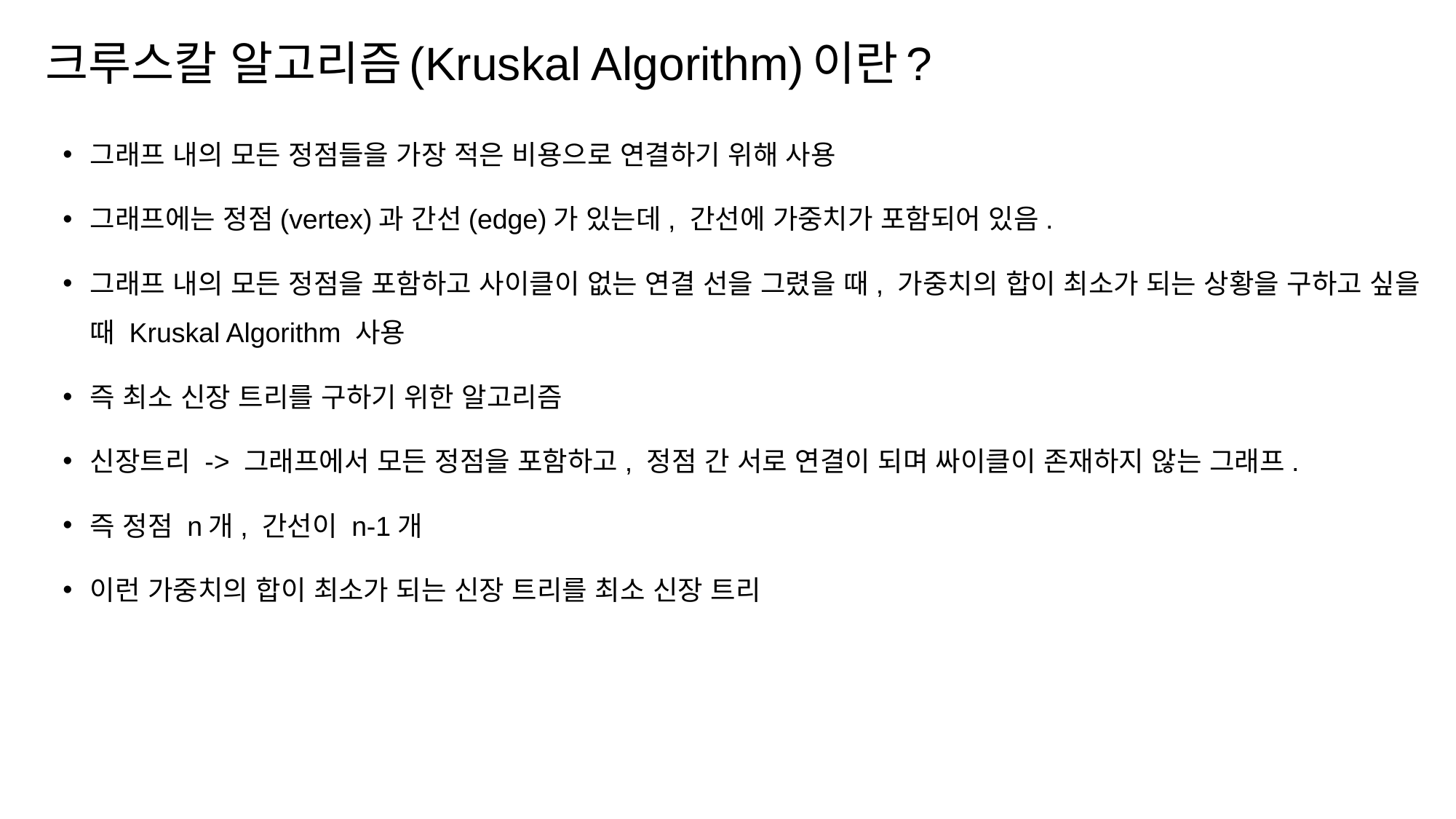

# 크루스칼 알고리즘(Kruskal Algorithm)이란?
그래프 내의 모든 정점들을 가장 적은 비용으로 연결하기 위해 사용
그래프에는 정점(vertex)과 간선(edge)가 있는데, 간선에 가중치가 포함되어 있음.
그래프 내의 모든 정점을 포함하고 사이클이 없는 연결 선을 그렸을 때, 가중치의 합이 최소가 되는 상황을 구하고 싶을 때 Kruskal Algorithm 사용
즉 최소 신장 트리를 구하기 위한 알고리즘
신장트리 -> 그래프에서 모든 정점을 포함하고, 정점 간 서로 연결이 되며 싸이클이 존재하지 않는 그래프.
즉 정점 n개, 간선이 n-1개
이런 가중치의 합이 최소가 되는 신장 트리를 최소 신장 트리